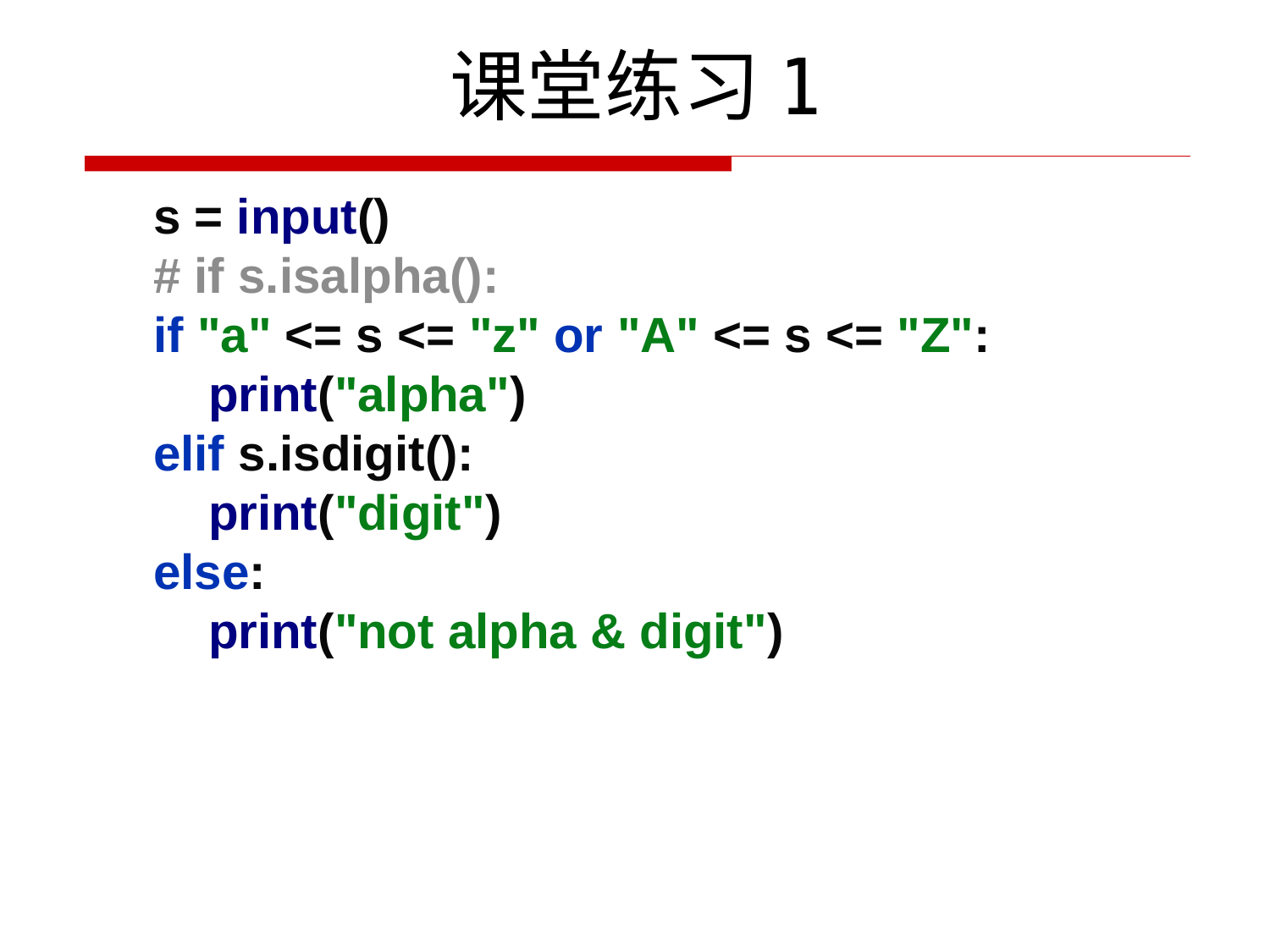

# 课堂练习1
练习
s = input()
# if s.isalpha():
if "a" <= s <= "z" or "A" <= s <= "Z":
    print("alpha")
elif s.isdigit():
    print("digit")
else:
    print("not alpha & digit")